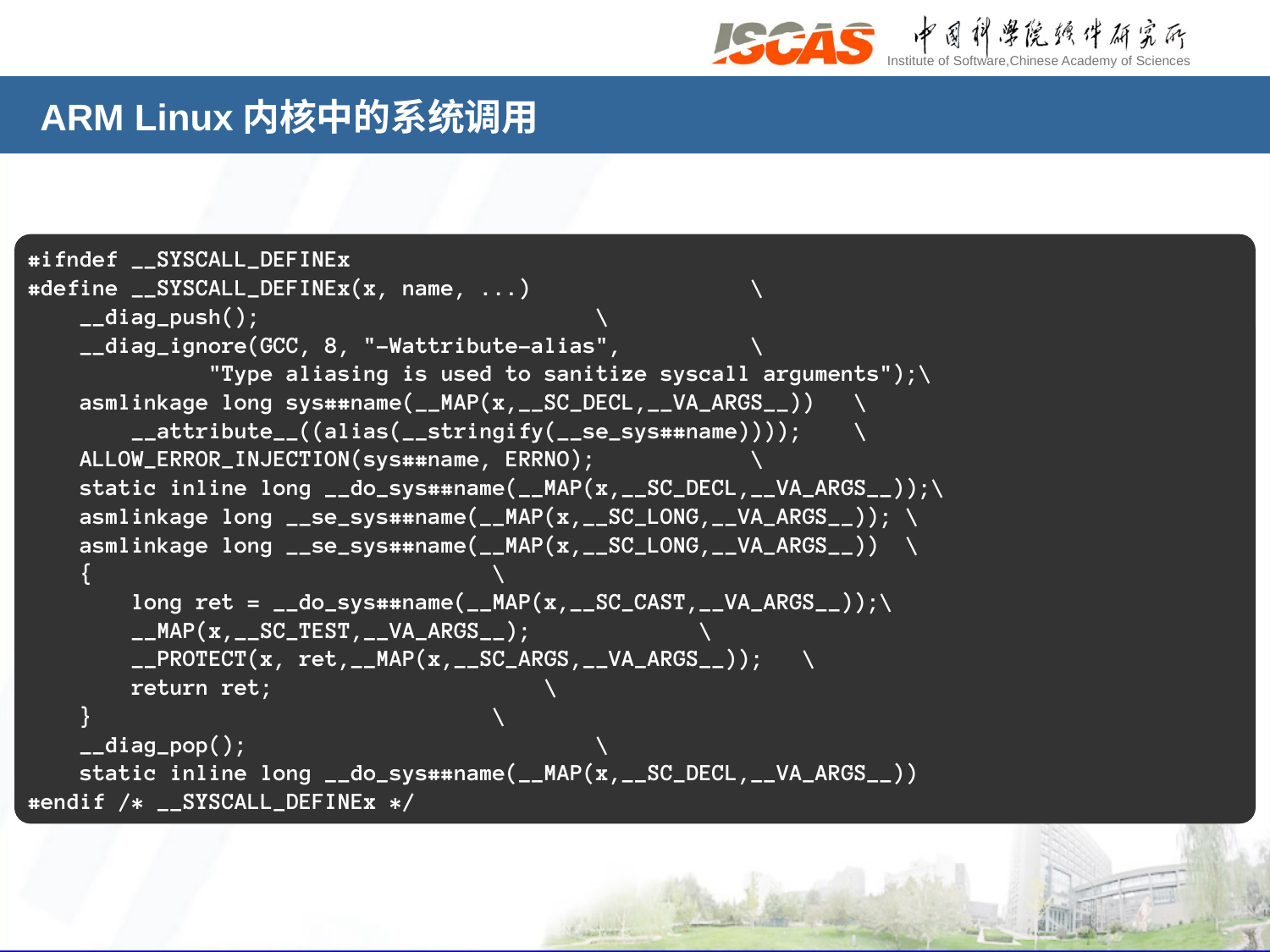

# ARM Linux内核中的系统调用
#ifndef __SYSCALL_DEFINEx
#define __SYSCALL_DEFINEx(x, name, ...)                 \
    __diag_push();                          \
    __diag_ignore(GCC, 8, "-Wattribute-alias",          \
              "Type aliasing is used to sanitize syscall arguments");\
    asmlinkage long sys##name(__MAP(x,__SC_DECL,__VA_ARGS__))   \
        __attribute__((alias(__stringify(__se_sys##name))));    \
    ALLOW_ERROR_INJECTION(sys##name, ERRNO);            \
    static inline long __do_sys##name(__MAP(x,__SC_DECL,__VA_ARGS__));\
    asmlinkage long __se_sys##name(__MAP(x,__SC_LONG,__VA_ARGS__)); \
    asmlinkage long __se_sys##name(__MAP(x,__SC_LONG,__VA_ARGS__))  \
    {                               \
        long ret = __do_sys##name(__MAP(x,__SC_CAST,__VA_ARGS__));\
        __MAP(x,__SC_TEST,__VA_ARGS__);             \
        __PROTECT(x, ret,__MAP(x,__SC_ARGS,__VA_ARGS__));   \
        return ret;                     \
    }                               \
    __diag_pop();                           \
    static inline long __do_sys##name(__MAP(x,__SC_DECL,__VA_ARGS__))
#endif /* __SYSCALL_DEFINEx */